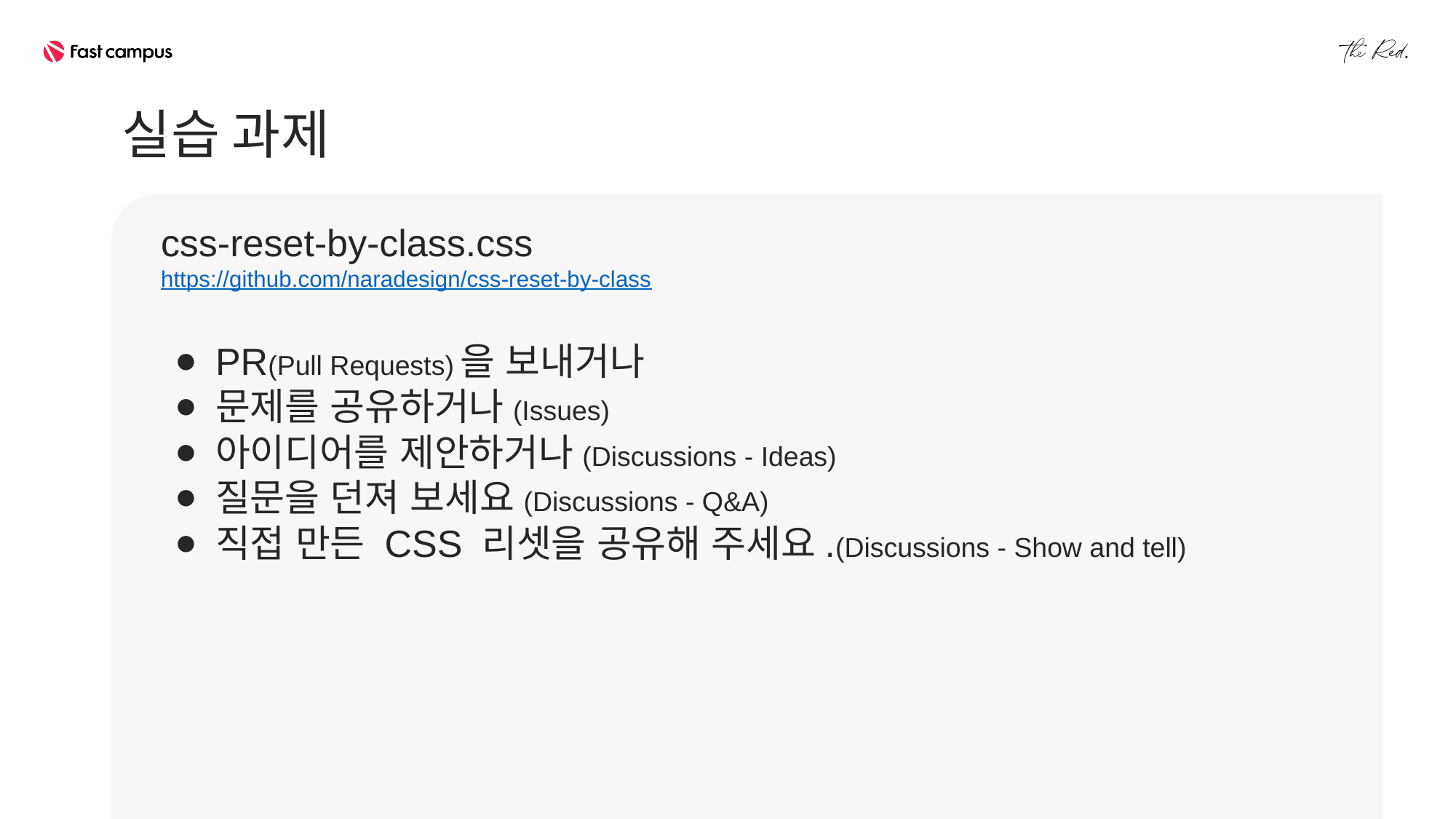

실습 과제
css-reset-by-class.css
https://github.com/naradesign/css-reset-by-class

PR(Pull Requests)을 보내거나
문제를 공유하거나(Issues)
아이디어를 제안하거나(Discussions - Ideas)
질문을 던져 보세요(Discussions - Q&A)
직접 만든 CSS 리셋을 공유해 주세요.(Discussions - Show and tell)